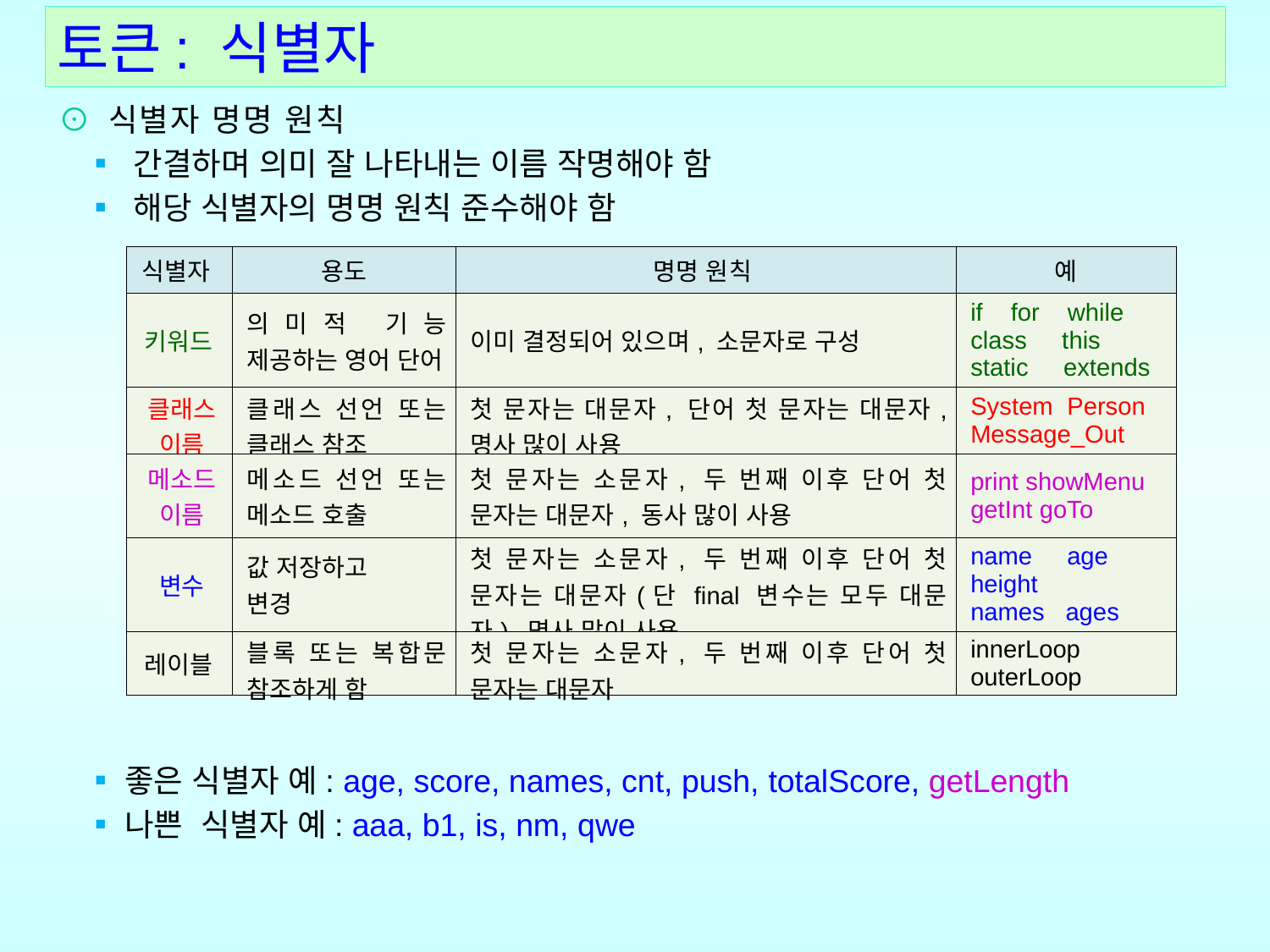

토큰: 식별자
⊙ 식별자 명명 원칙
   ▪ 간결하며 의미 잘 나타내는 이름 작명해야 함
   ▪ 해당 식별자의 명명 원칙 준수해야 함

   ▪좋은 식별자 예: age, score, names, cnt, push, totalScore, getLength
   ▪나쁜  식별자 예: aaa, b1, is, nm, qwe
| 식별자 | 용도 | 명명 원칙 | 예 |
| --- | --- | --- | --- |
| 키워드 | 의미적 기능 제공하는 영어 단어 | 이미 결정되어 있으며, 소문자로 구성 | if for while class this static extends |
| 클래스 이름 | 클래스 선언 또는 클래스 참조 | 첫 문자는 대문자, 단어 첫 문자는 대문자, 명사 많이 사용 | System Person Message\_Out |
| 메소드 이름 | 메소드 선언 또는 메소드 호출 | 첫 문자는 소문자, 두 번째 이후 단어 첫 문자는 대문자, 동사 많이 사용 | print showMenu getInt goTo |
| 변수 | 값 저장하고 변경 | 첫 문자는 소문자, 두 번째 이후 단어 첫 문자는 대문자(단 final 변수는 모두 대문자), 명사 많이 사용 | name age height names ages |
| 레이블 | 블록 또는 복합문 참조하게 함 | 첫 문자는 소문자, 두 번째 이후 단어 첫 문자는 대문자 | innerLoop outerLoop |